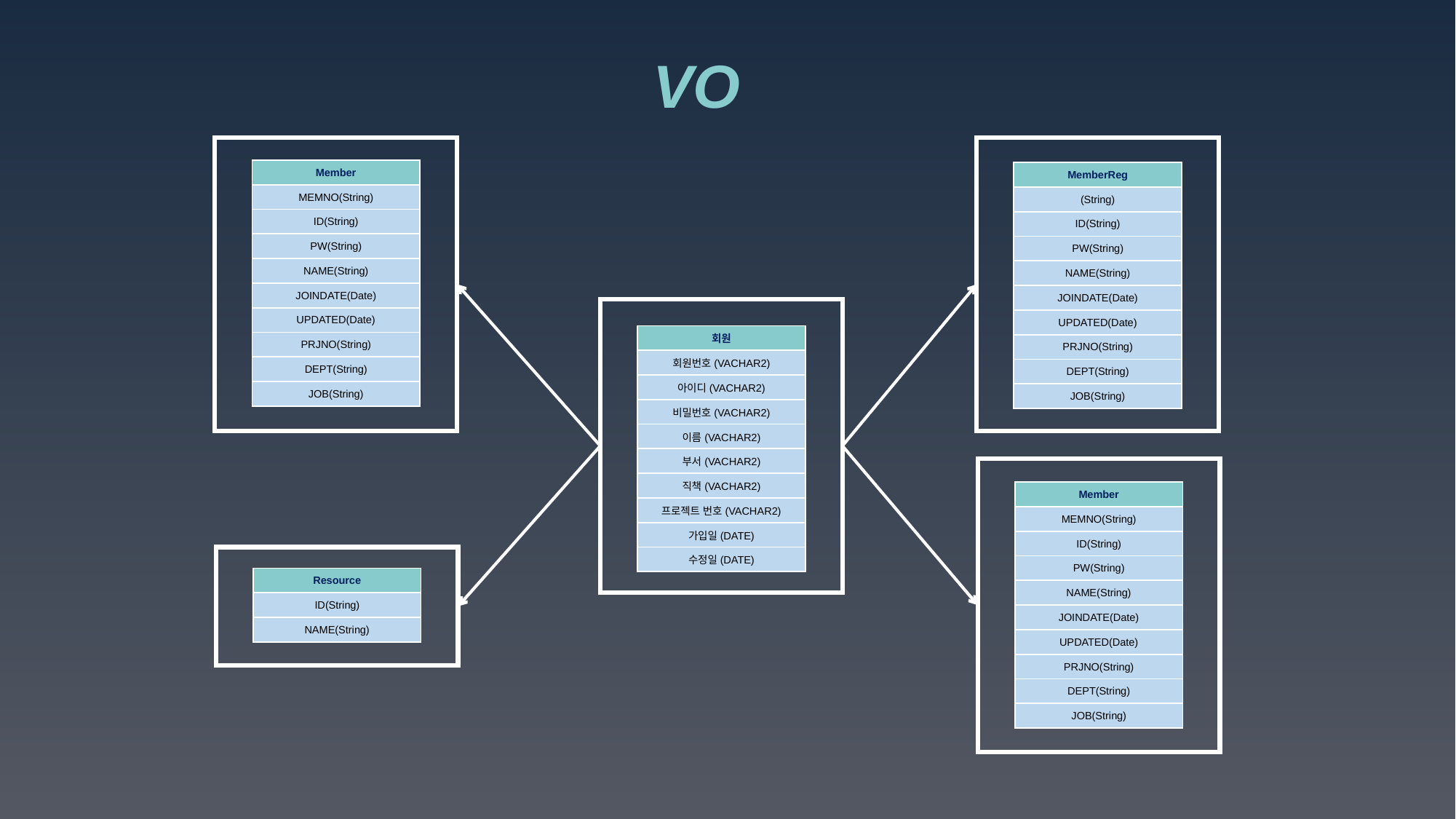

VO

| Member |
| --- |
| MEMNO(String) |
| ID(String) |
| PW(String) |
| NAME(String) |
| JOINDATE(Date) |
| UPDATED(Date) |
| PRJNO(String) |
| DEPT(String) |
| JOB(String) |
| MemberReg |
| --- |
| (String) |
| ID(String) |
| PW(String) |
| NAME(String) |
| JOINDATE(Date) |
| UPDATED(Date) |
| PRJNO(String) |
| DEPT(String) |
| JOB(String) |

| 회원 |
| --- |
| 회원번호(VACHAR2) |
| 아이디(VACHAR2) |
| 비밀번호(VACHAR2) |
| 이름(VACHAR2) |
| 부서(VACHAR2) |
| 직책(VACHAR2) |
| 프로젝트 번호(VACHAR2) |
| 가입일(DATE) |
| 수정일(DATE) |

| Member |
| --- |
| MEMNO(String) |
| ID(String) |
| PW(String) |
| NAME(String) |
| JOINDATE(Date) |
| UPDATED(Date) |
| PRJNO(String) |
| DEPT(String) |
| JOB(String) |

| Resource |
| --- |
| ID(String) |
| NAME(String) |